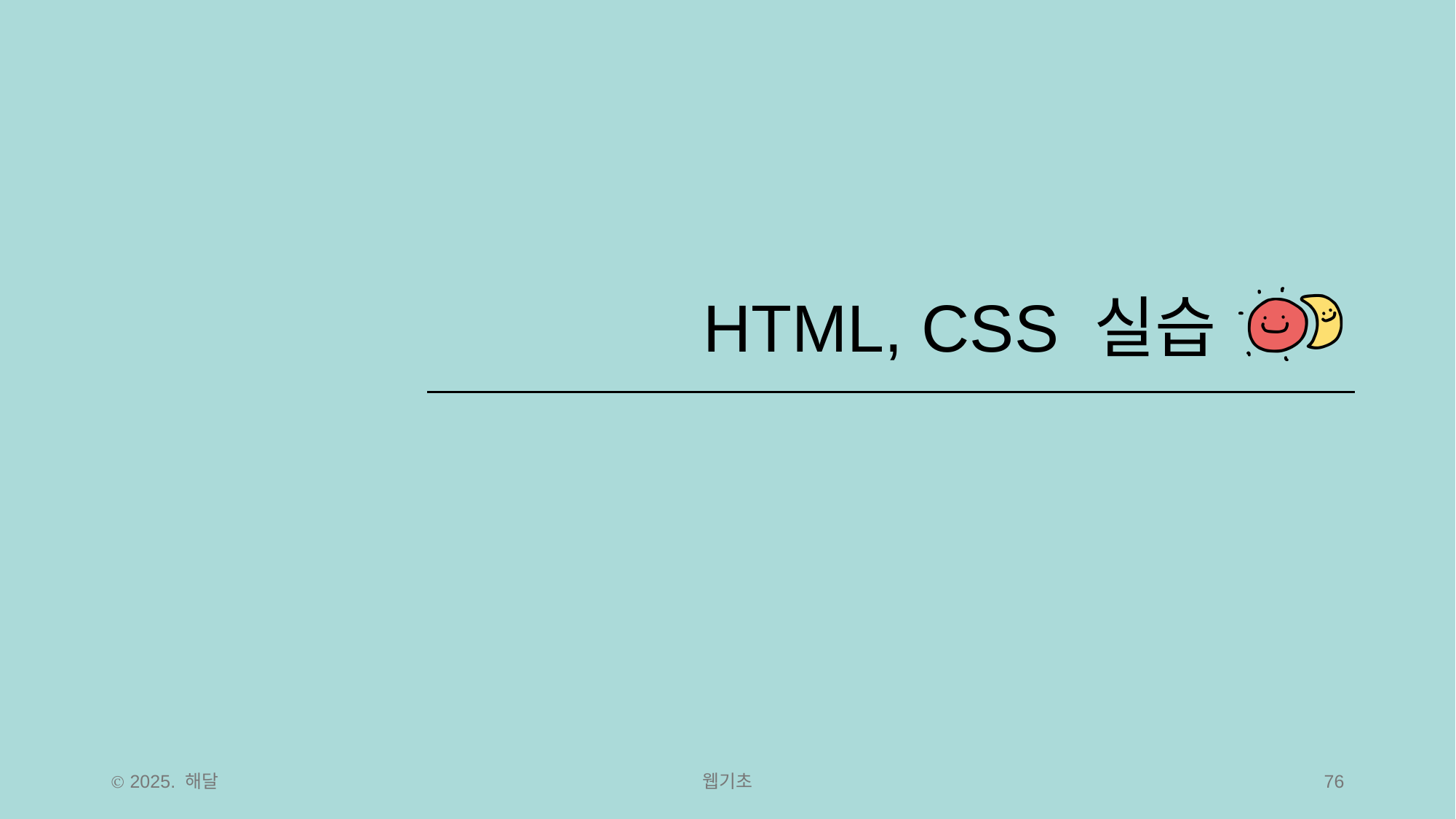

# HTML, CSS 실습
Ⓒ 2025. 해달
웹기초
76